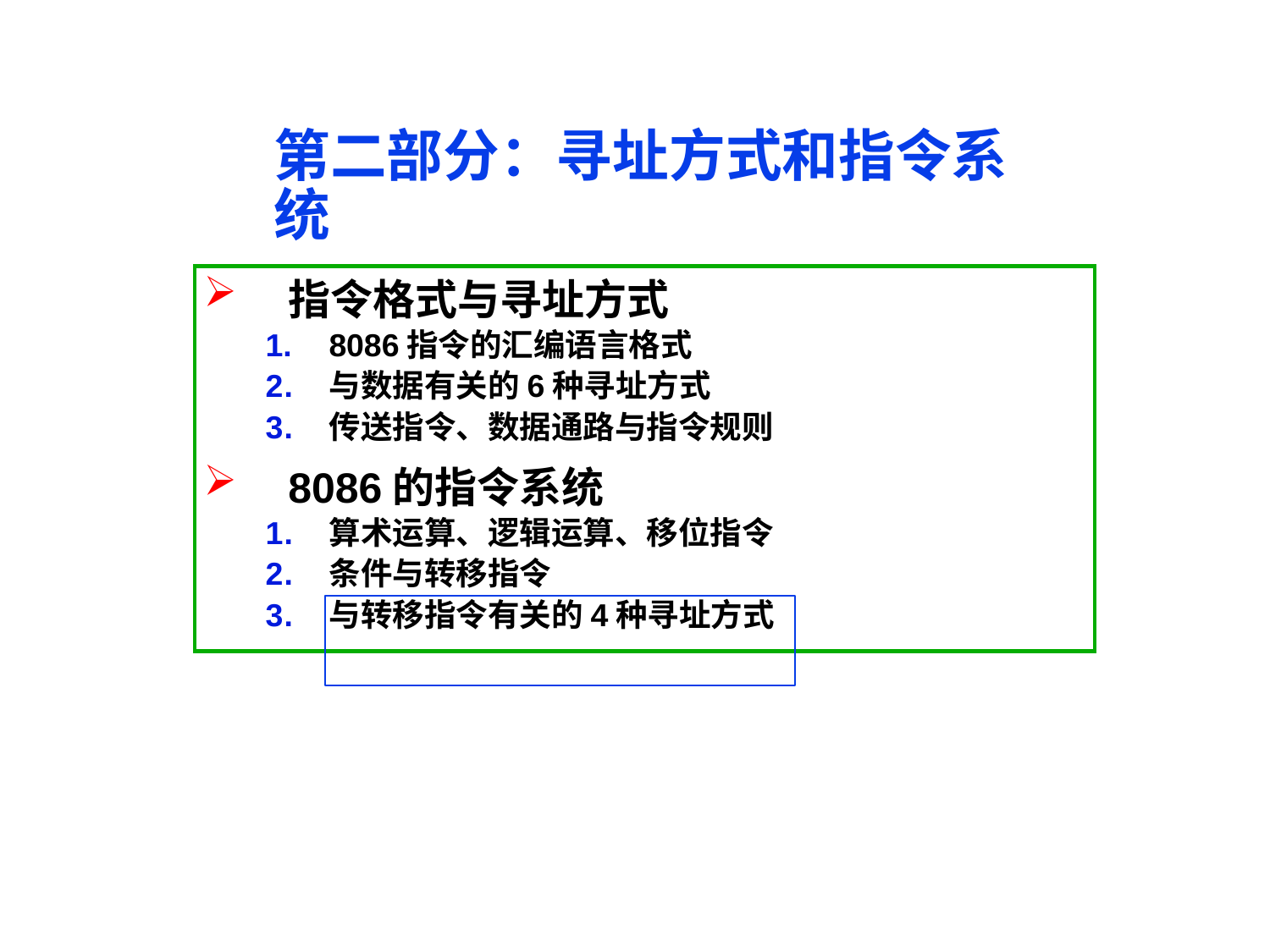

# 第二部分：寻址方式和指令系统
指令格式与寻址方式
8086指令的汇编语言格式
与数据有关的6种寻址方式
传送指令、数据通路与指令规则
8086的指令系统
算术运算、逻辑运算、移位指令
条件与转移指令
与转移指令有关的4种寻址方式